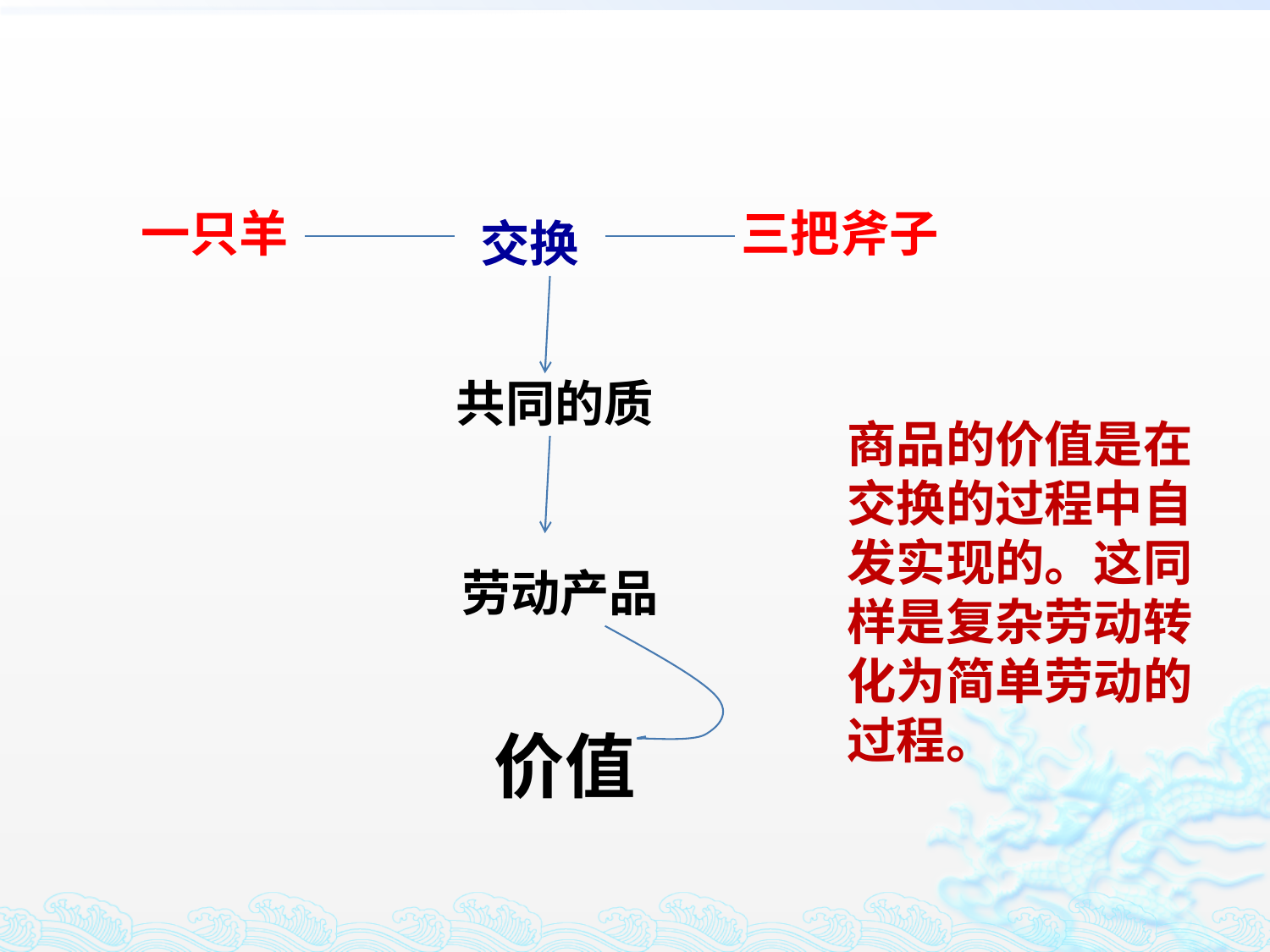

一只羊
三把斧子
交换
共同的质
商品的价值是在交换的过程中自发实现的。这同样是复杂劳动转化为简单劳动的过程。
劳动产品

价值